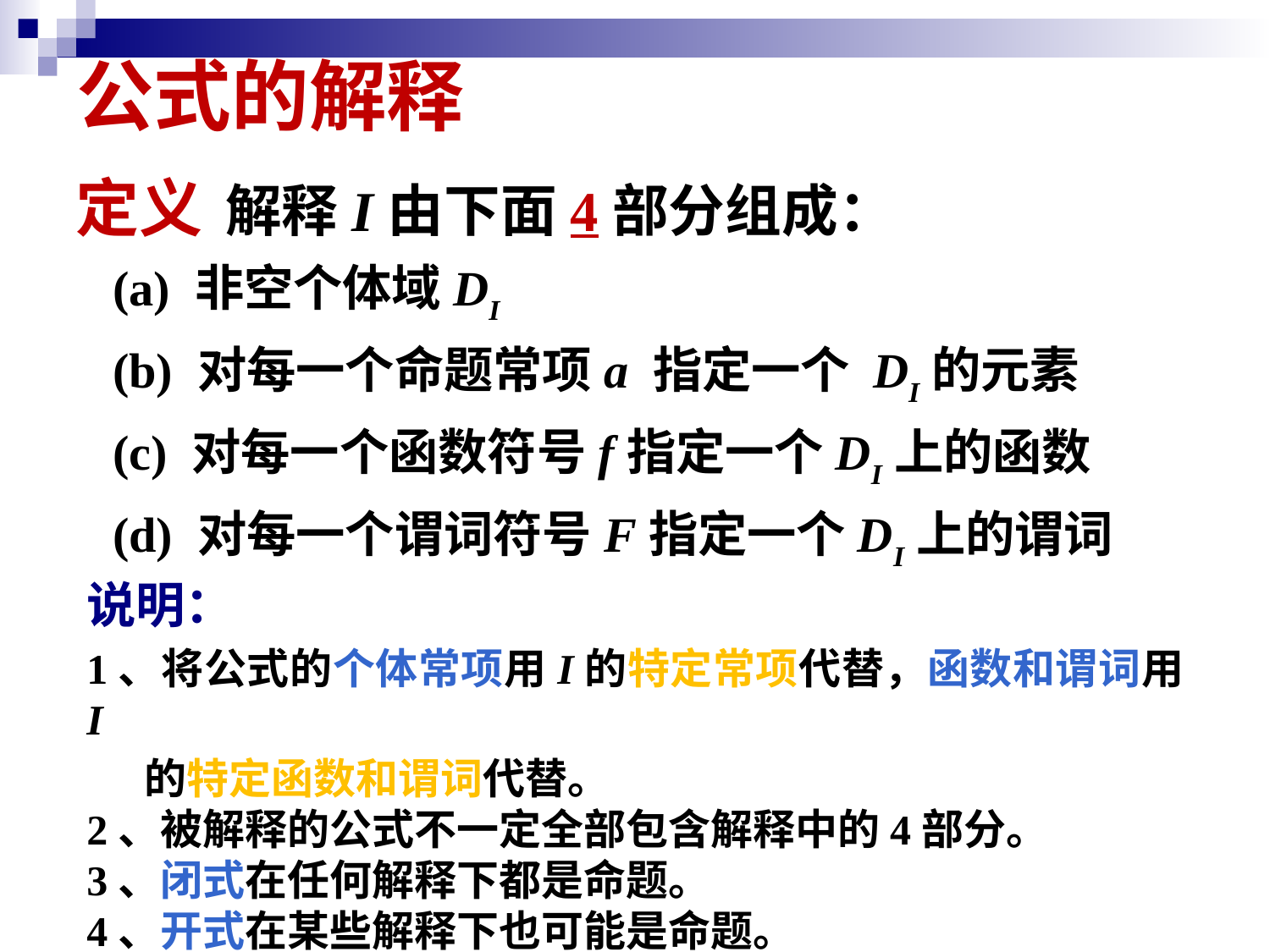

# 公式的解释
定义  解释I由下面4部分组成：
   (a) 非空个体域DI
   (b) 对每一个命题常项a 指定一个 DI的元素
   (c) 对每一个函数符号f指定一个DI上的函数
   (d) 对每一个谓词符号F指定一个DI上的谓词

说明：
1、将公式的个体常项用I的特定常项代替，函数和谓词用I
     的特定函数和谓词代替。
2、被解释的公式不一定全部包含解释中的4部分。
3、闭式在任何解释下都是命题。
4、开式在某些解释下也可能是命题。
56